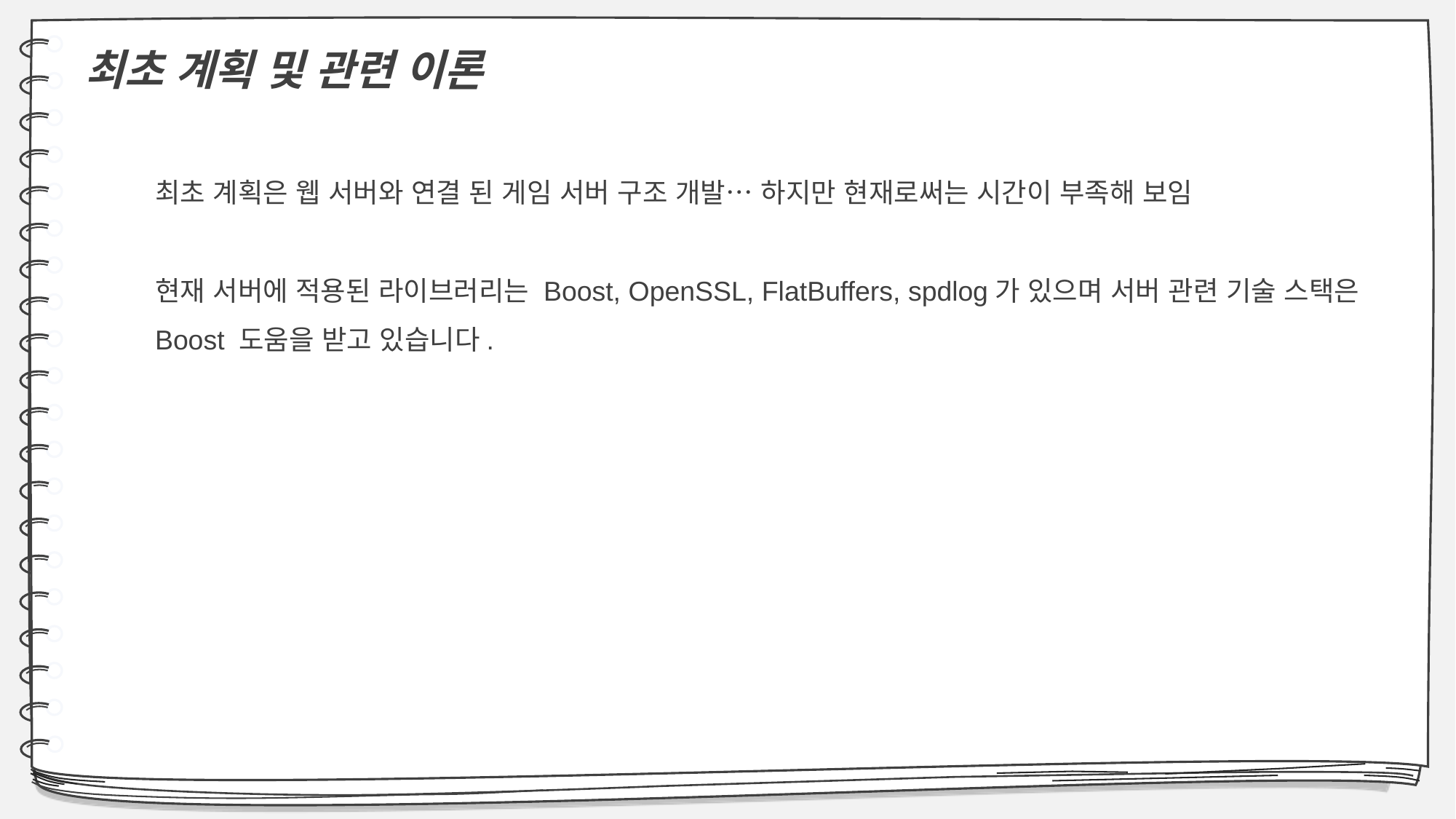

최초 계획 및 관련 이론

최초 계획은 웹 서버와 연결 된 게임 서버 구조 개발… 하지만 현재로써는 시간이 부족해 보임

현재 서버에 적용된 라이브러리는 Boost, OpenSSL, FlatBuffers, spdlog가 있으며 서버 관련 기술 스택은 Boost 도움을 받고 있습니다.